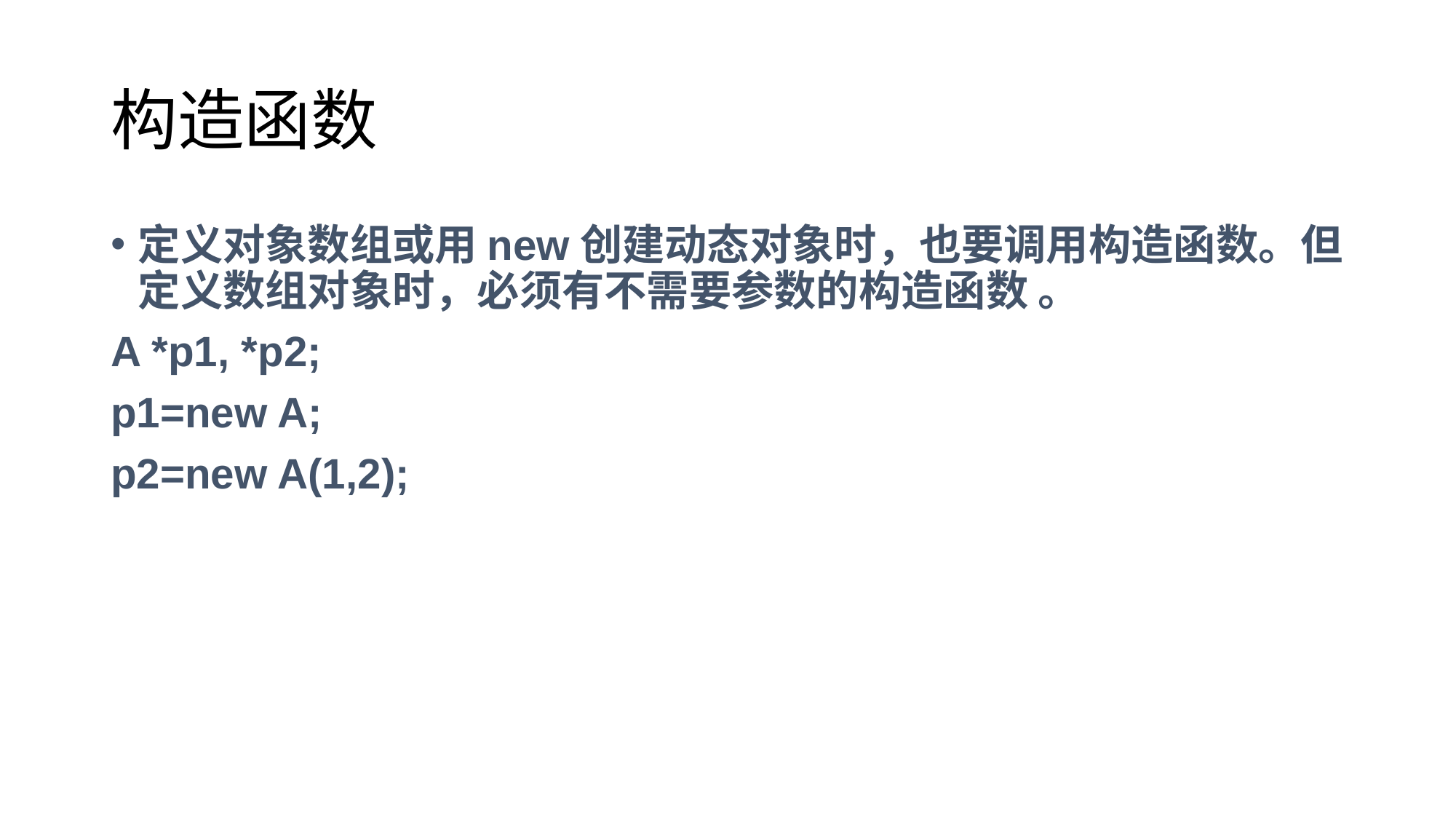

# 构造函数
定义对象数组或用new创建动态对象时，也要调用构造函数。但定义数组对象时，必须有不需要参数的构造函数 。
A *p1, *p2;
p1=new A;
p2=new A(1,2);